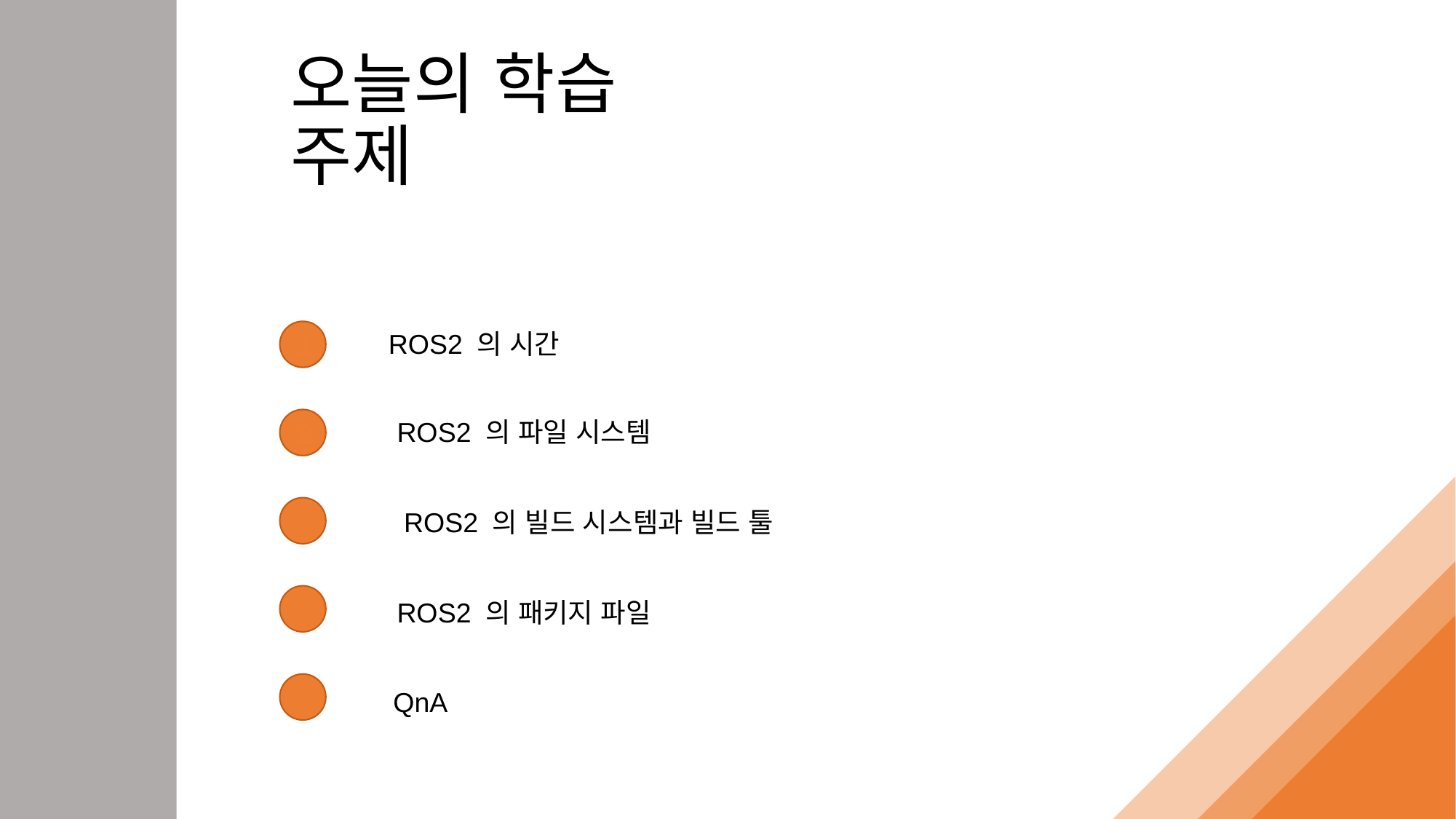

# 오늘의 학습 주제
1
ROS2 의 시간
ROS2 의 파일 시스템
2

ROS2 의 빌드 시스템과 빌드 툴

ROS2 의 패키지 파일

QnA